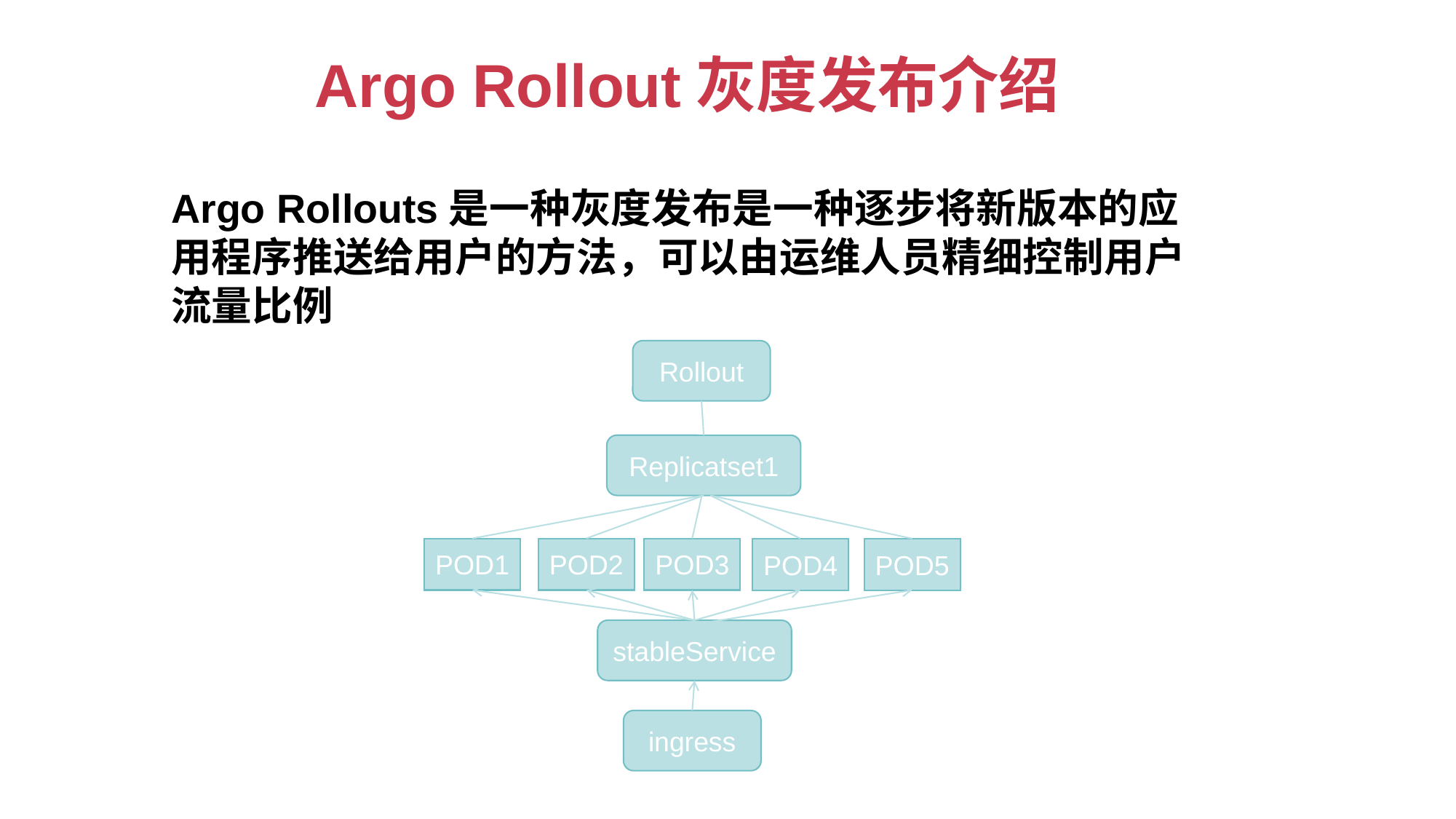

Argo Rollout灰度发布介绍
Argo Rollouts是一种灰度发布是一种逐步将新版本的应用程序推送给用户的方法，可以由运维人员精细控制用户流量比例
Rollout
Replicatset1
POD1
POD2
POD3
POD4

POD5

stableService
ingress